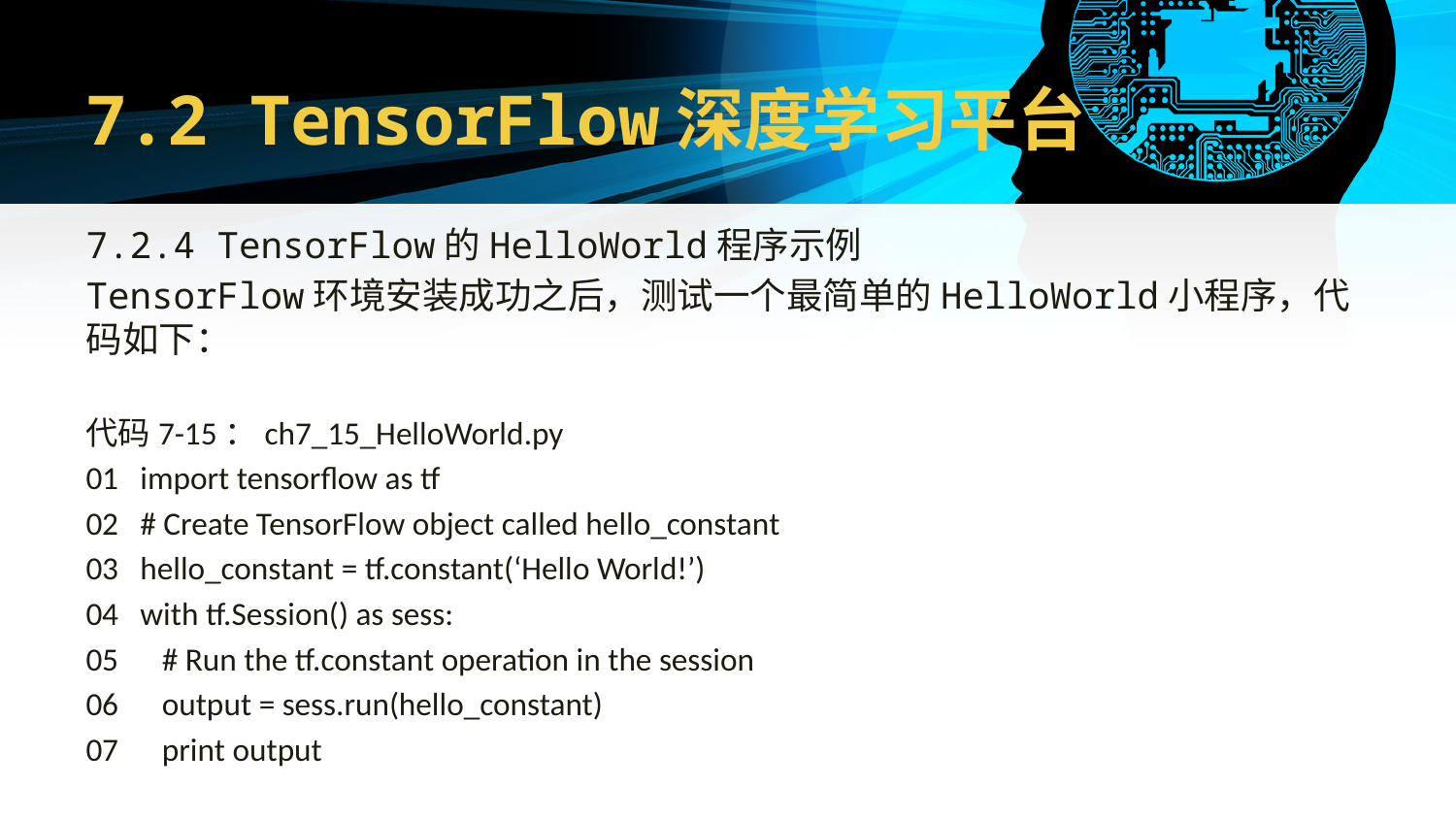

# 7.2 TensorFlow深度学习平台
7.2.4 TensorFlow的HelloWorld程序示例
TensorFlow环境安装成功之后，测试一个最简单的HelloWorld小程序，代码如下：

代码7-15：ch7_15_HelloWorld.py
01   import tensorflow as tf
02   # Create TensorFlow object called hello_constant
03   hello_constant = tf.constant(‘Hello World!’)
04   with tf.Session() as sess:
05      # Run the tf.constant operation in the session
06      output = sess.run(hello_constant)
07      print output